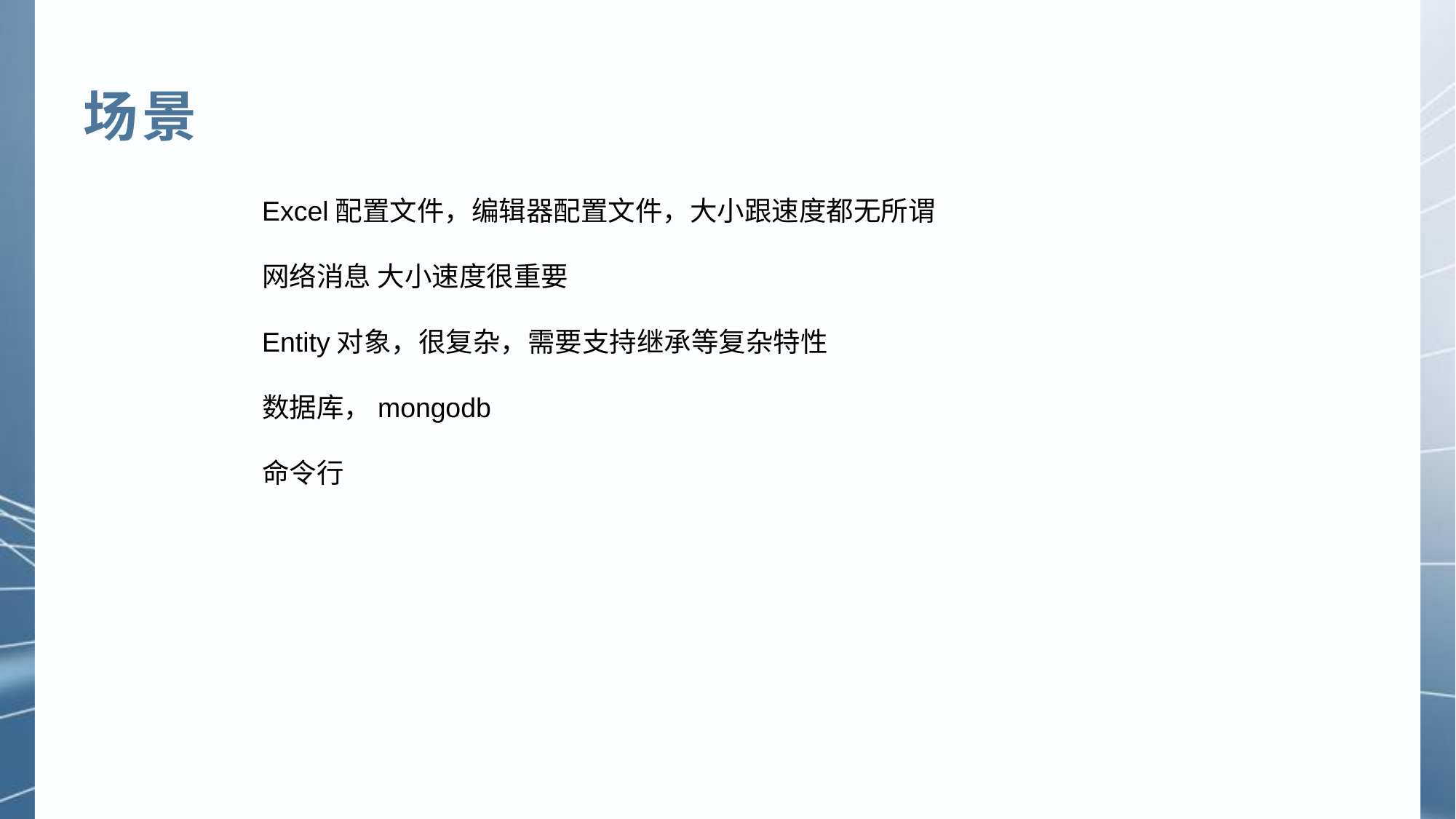

场景
Excel配置文件，编辑器配置文件，大小跟速度都无所谓

网络消息 大小速度很重要

Entity对象，很复杂，需要支持继承等复杂特性

数据库，mongodb

命令行